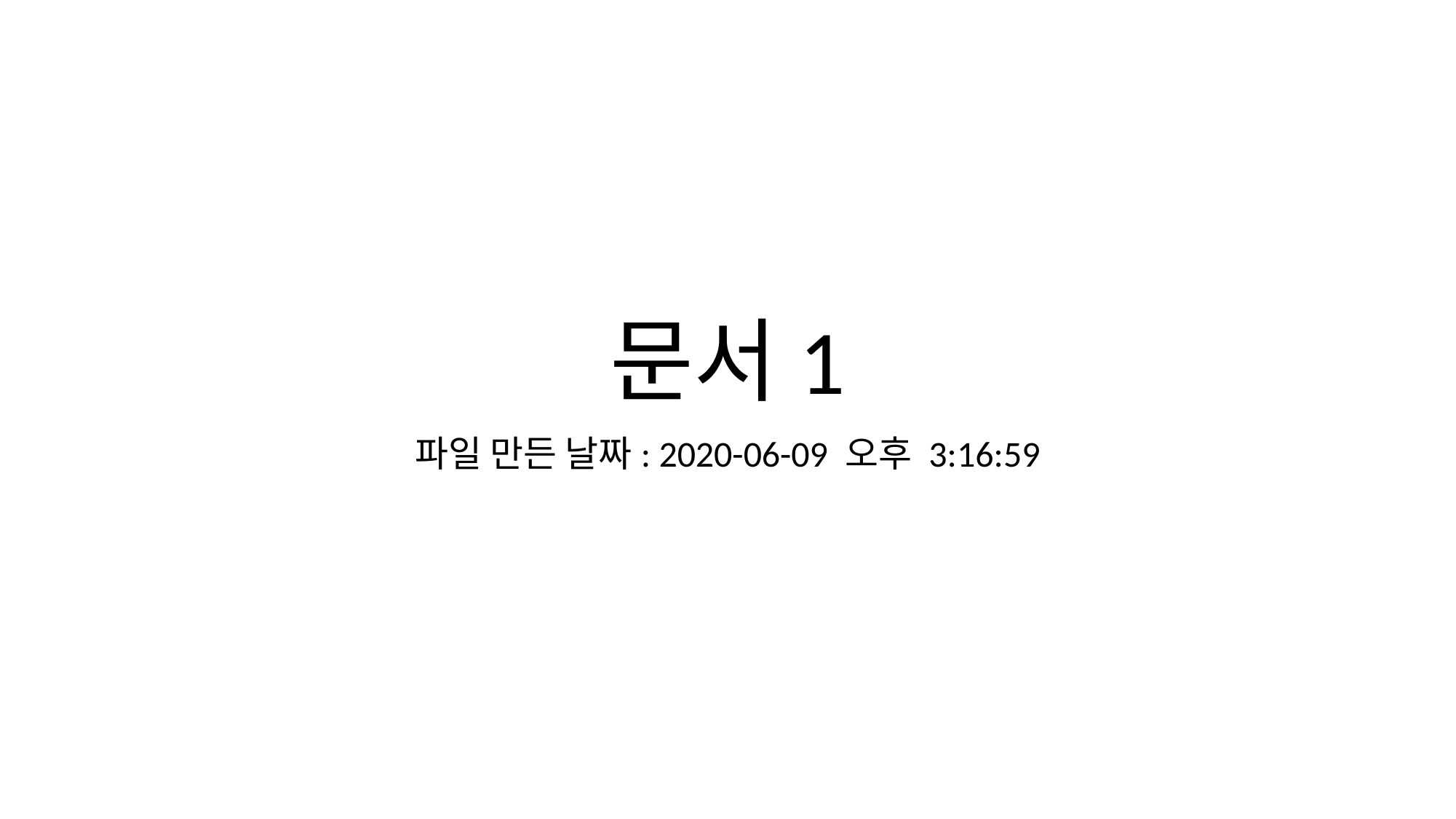

# 문서1
파일 만든 날짜: 2020-06-09 오후 3:16:59